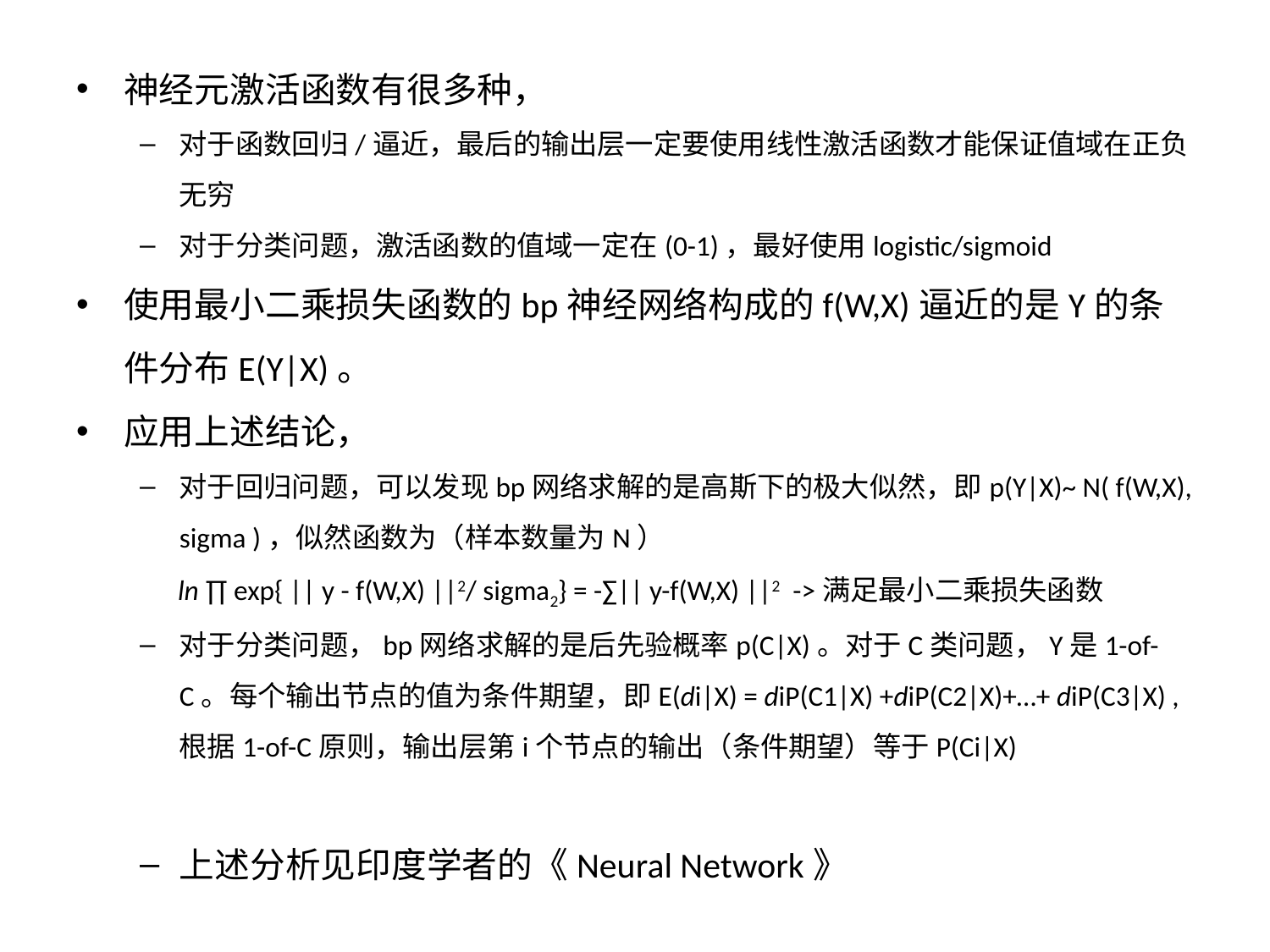

神经元激活函数有很多种，
对于函数回归/逼近，最后的输出层一定要使用线性激活函数才能保证值域在正负无穷
对于分类问题，激活函数的值域一定在(0-1)，最好使用logistic/sigmoid
使用最小二乘损失函数的bp神经网络构成的f(W,X)逼近的是Y的条件分布E(Y|X)。
应用上述结论，
对于回归问题，可以发现bp网络求解的是高斯下的极大似然，即p(Y|X)~ N( f(W,X), sigma )，似然函数为（样本数量为N）
      ln ∏ exp{ || y - f(W,X) ||2/ sigma2} = -∑|| y-f(W,X) ||2  ->满足最小二乘损失函数
对于分类问题，bp网络求解的是后先验概率p(C|X)。对于C类问题，Y是1-of-C。每个输出节点的值为条件期望，即E(di|X) = diP(C1|X) +diP(C2|X)+…+ diP(C3|X) ,根据1-of-C原则，输出层第i个节点的输出（条件期望）等于P(Ci|X)

上述分析见印度学者的《Neural Network》